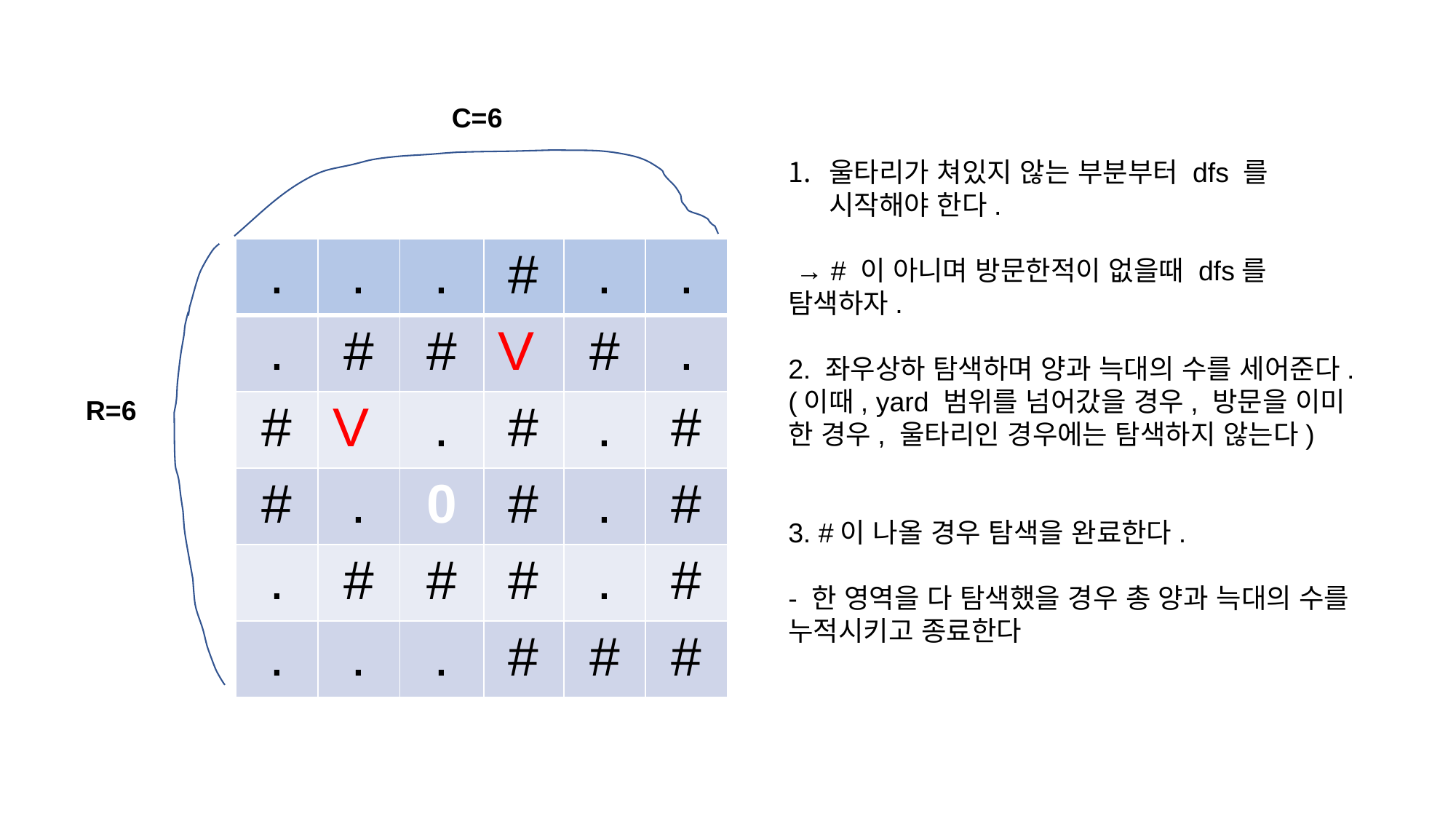

C=6

울타리가 쳐있지 않는 부분부터 dfs 를 시작해야 한다.

 → # 이 아니며 방문한적이 없을때 dfs를 탐색하자.

2. 좌우상하 탐색하며 양과 늑대의 수를 세어준다.
(이때, yard 범위를 넘어갔을 경우, 방문을 이미 한 경우, 울타리인 경우에는 탐색하지 않는다)

3. #이 나올 경우 탐색을 완료한다.

- 한 영역을 다 탐색했을 경우 총 양과 늑대의 수를 누적시키고 종료한다
| . | . | . | # | . | . |
| --- | --- | --- | --- | --- | --- |
| . | # | # | V | # | . |
| # | V | . | # | . | # |
| # | . | 0 | # | . | # |
| . | # | # | # | . | # |
| . | . | . | # | # | # |

R=6